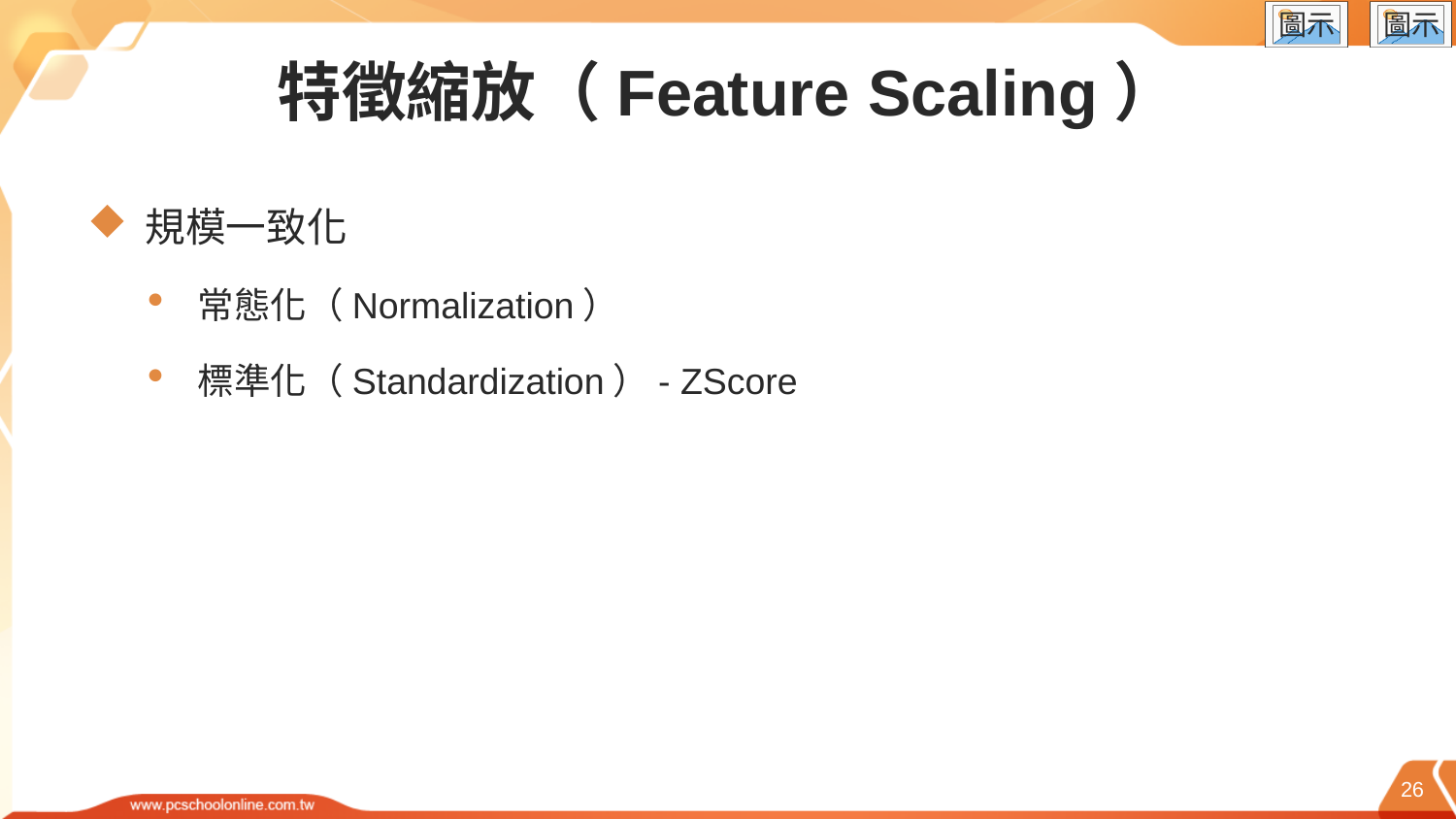

# 特徵縮放（Feature Scaling）
規模一致化
常態化（Normalization）
標準化（Standardization）- ZScore

26